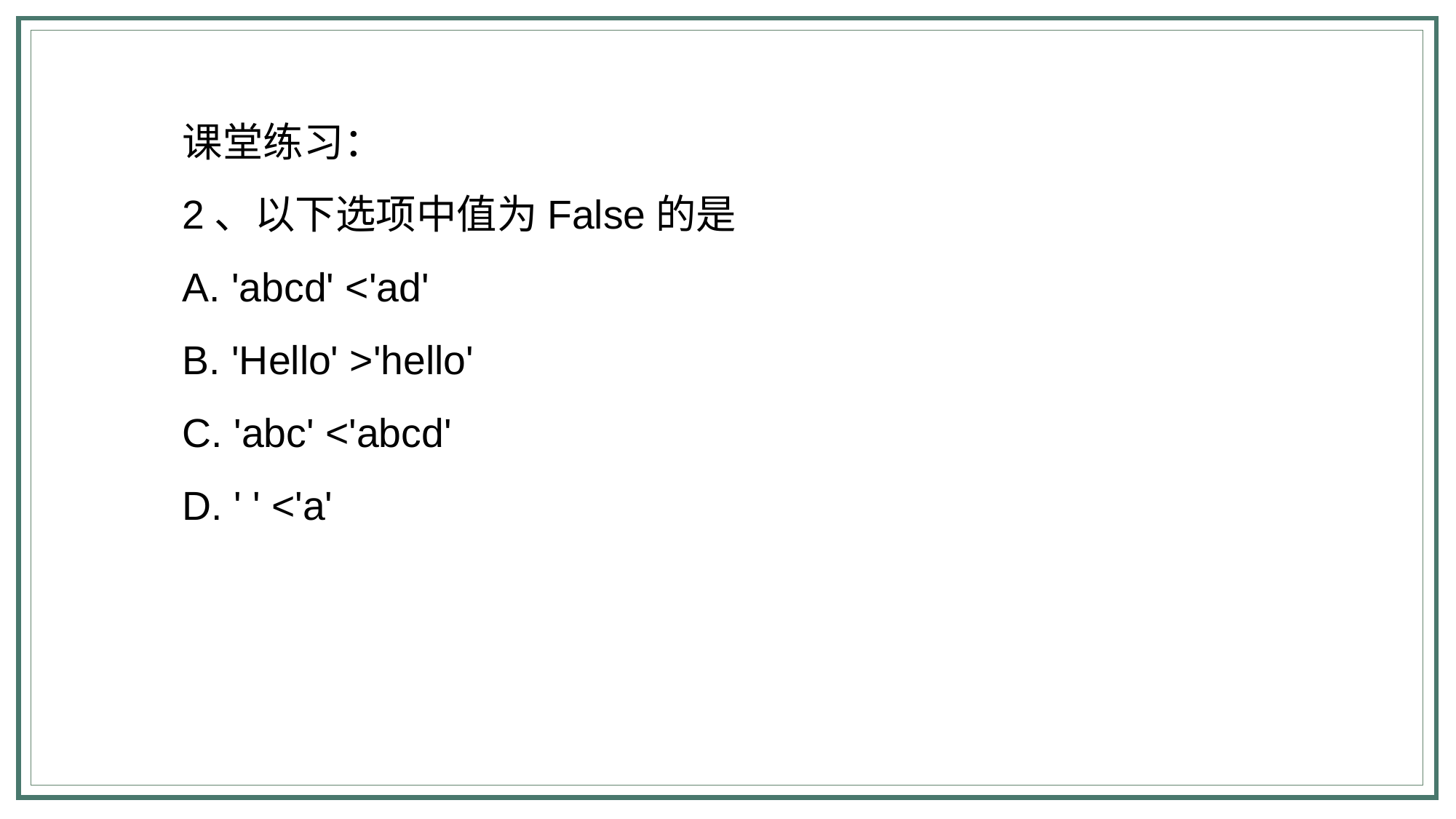

课堂练习：
2、以下选项中值为False的是‬‬‬‬‬‬‬‬‬‬‬‬‬‬‬‬‬‬‬‬‬‬‬‬‬‬‬‬‬‬‬‬‬‬‬‬‬‬‬‬‬‬‬‬‬‬‬‬
A. 'abcd' <'ad'
B. 'Hello' >'hello'
C. 'abc' <'abcd'
D. ' ' <'a'